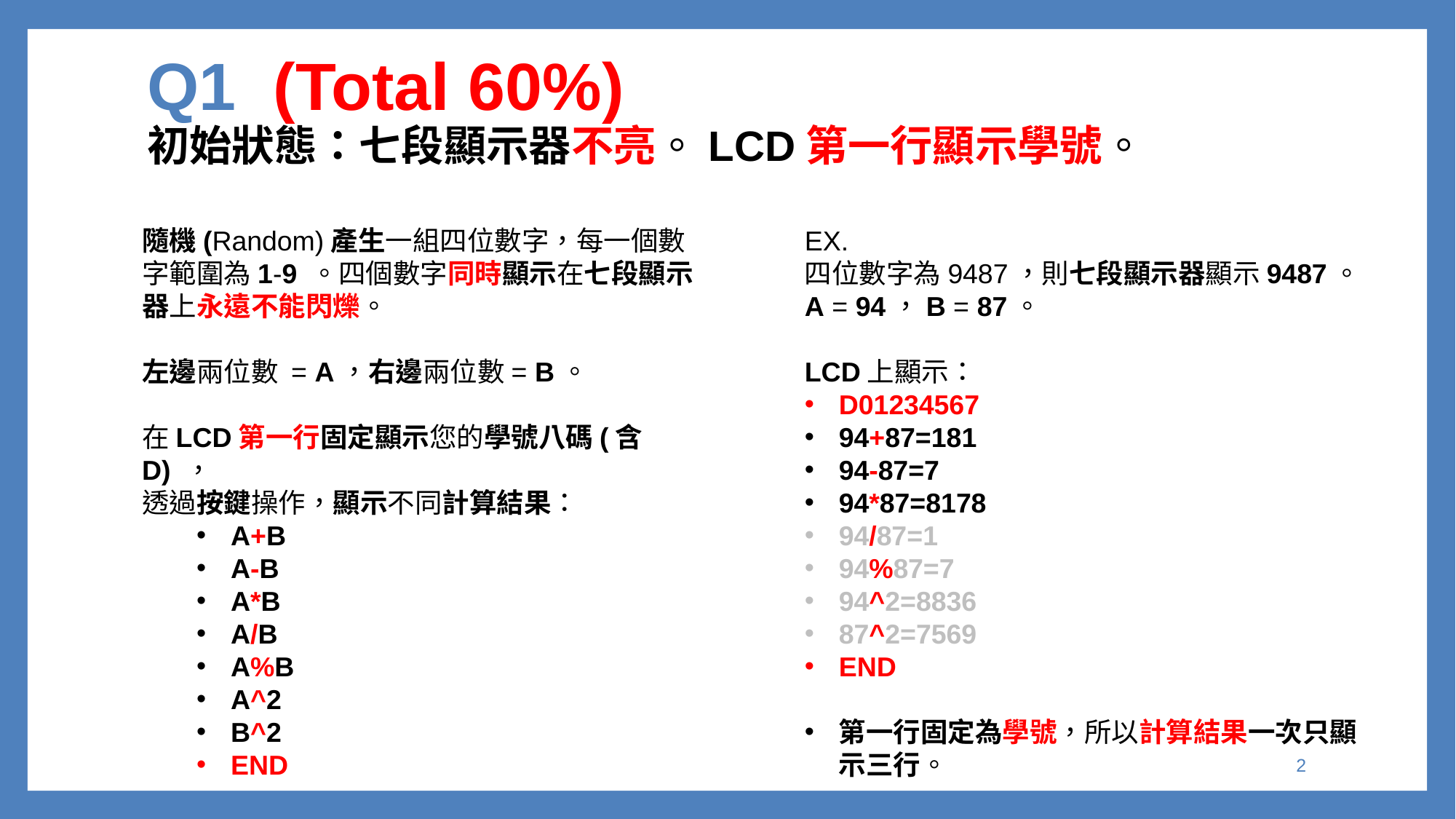

# Q1  (Total 60%) 初始狀態：七段顯示器不亮。LCD第一行顯示學號。
隨機(Random)產生一組四位數字，每一個數字範圍為1-9 。四個數字同時顯示在七段顯示器上永遠不能閃爍。

左邊兩位數 = A，右邊兩位數= B。

在LCD第一行固定顯示您的學號八碼(含D) ，
透過按鍵操作，顯示不同計算結果：
A+B
A-B
A*B
A/B
A%B
A^2
B^2
END
EX.
四位數字為9487，則七段顯示器顯示9487。
A = 94，B = 87。

LCD上顯示：
D01234567
94+87=181
94-87=7
94*87=8178
94/87=1
94%87=7
94^2=8836
87^2=7569
END

第一行固定為學號，所以計算結果一次只顯示三行。
2